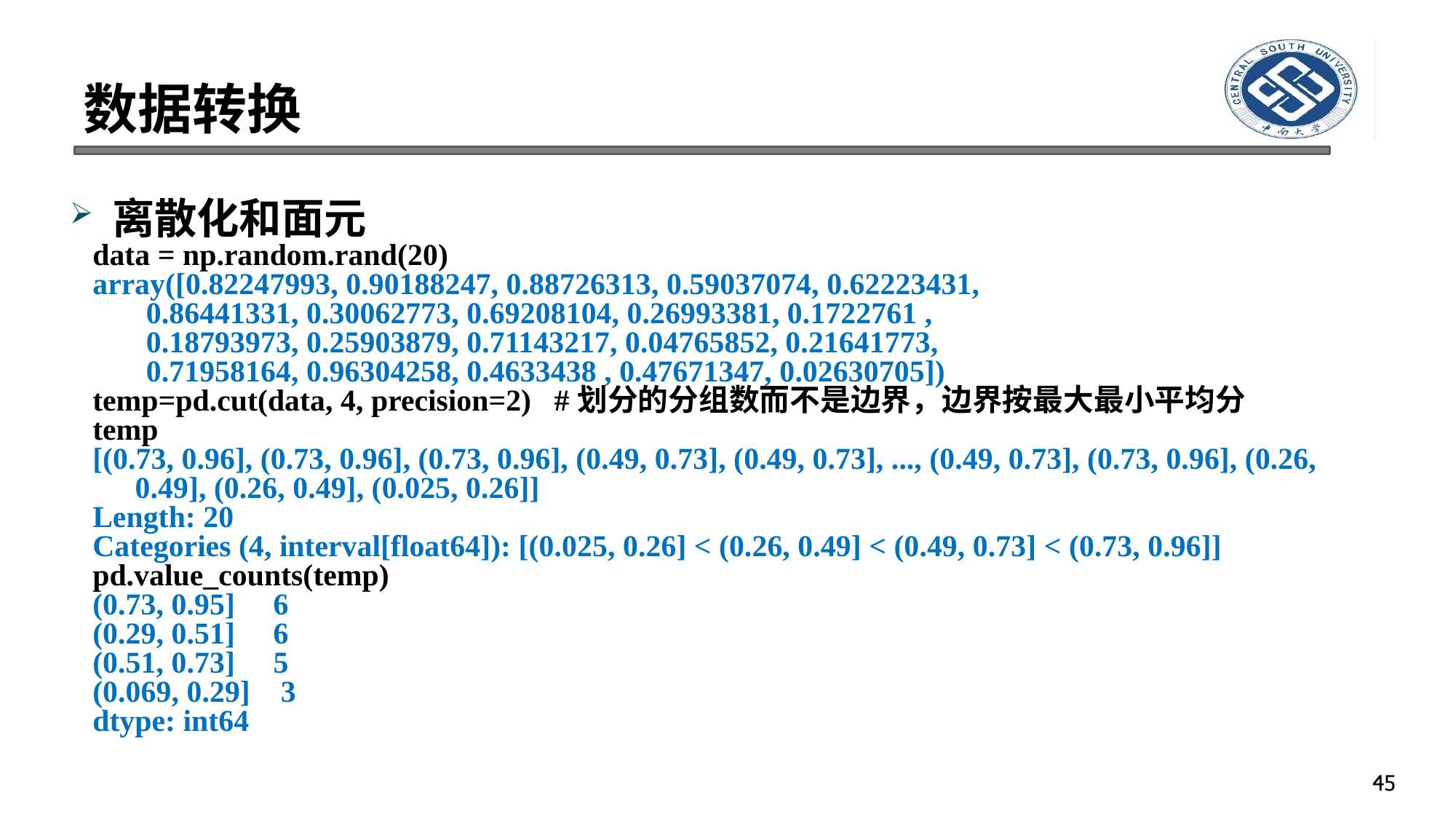

# 数据转换
离散化和面元
data = np.random.rand(20)
array([0.82247993, 0.90188247, 0.88726313, 0.59037074, 0.62223431,
       0.86441331, 0.30062773, 0.69208104, 0.26993381, 0.1722761 ,
       0.18793973, 0.25903879, 0.71143217, 0.04765852, 0.21641773,
       0.71958164, 0.96304258, 0.4633438 , 0.47671347, 0.02630705])
temp=pd.cut(data, 4, precision=2)   #划分的分组数而不是边界，边界按最大最小平均分
temp
[(0.73, 0.96], (0.73, 0.96], (0.73, 0.96], (0.49, 0.73], (0.49, 0.73], ..., (0.49, 0.73], (0.73, 0.96], (0.26, 0.49], (0.26, 0.49], (0.025, 0.26]]
Length: 20
Categories (4, interval[float64]): [(0.025, 0.26] < (0.26, 0.49] < (0.49, 0.73] < (0.73, 0.96]]
pd.value_counts(temp)
(0.73, 0.95]     6
(0.29, 0.51]     6
(0.51, 0.73]     5
(0.069, 0.29]    3
dtype: int64
45